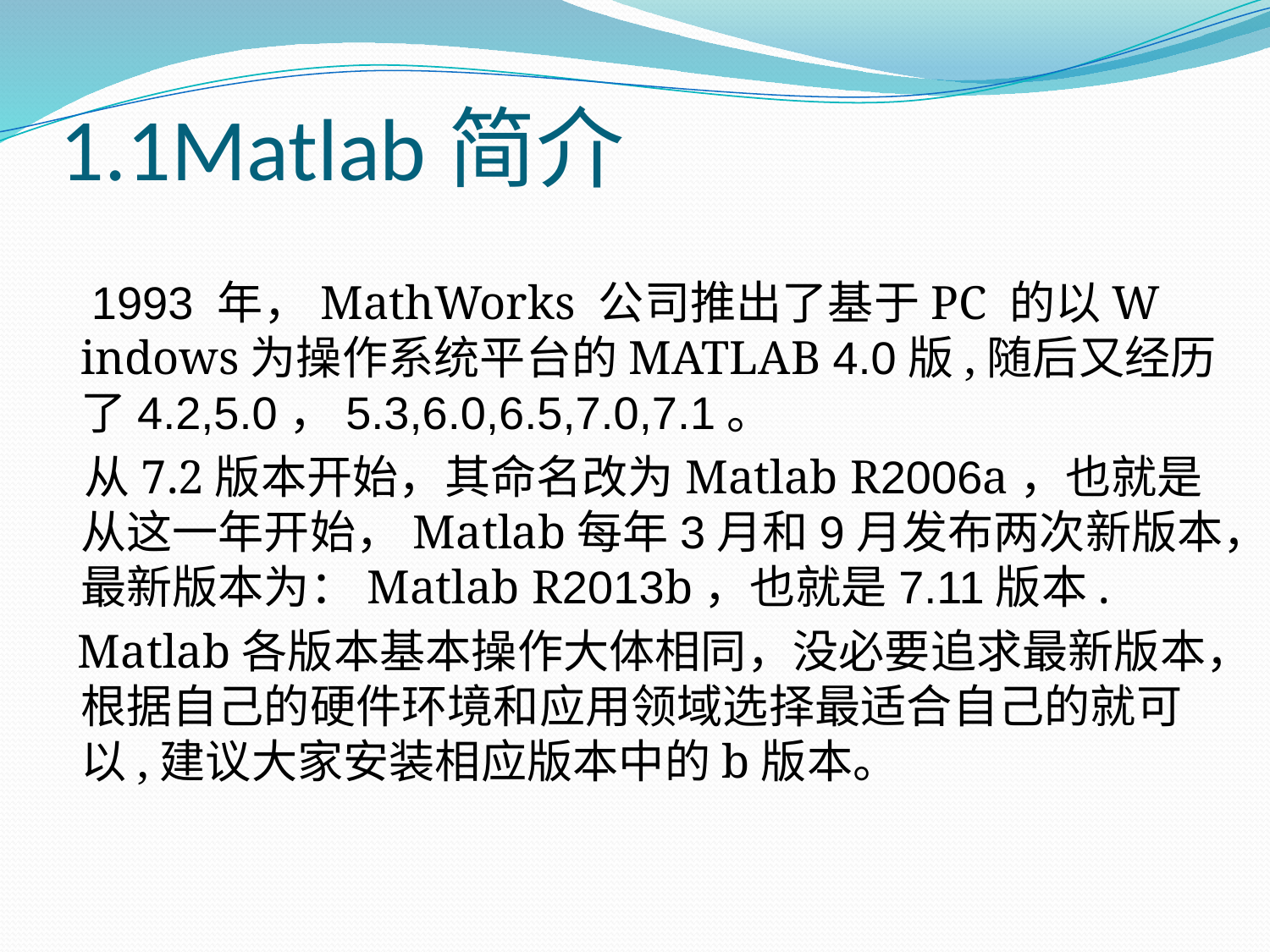

# 1.1Matlab简介
    1993 年，MathWorks 公司推出了基于PC 的以W indows为操作系统平台的MATLAB 4.0版,随后又经历了4.2,5.0，5.3,6.0,6.5,7.0,7.1。
   从7.2版本开始，其命名改为Matlab R2006a，也就是从这一年开始，Matlab每年3月和9月发布两次新版本，最新版本为：Matlab R2013b，也就是7.11版本.
   Matlab各版本基本操作大体相同，没必要追求最新版本，根据自己的硬件环境和应用领域选择最适合自己的就可以,建议大家安装相应版本中的b版本。